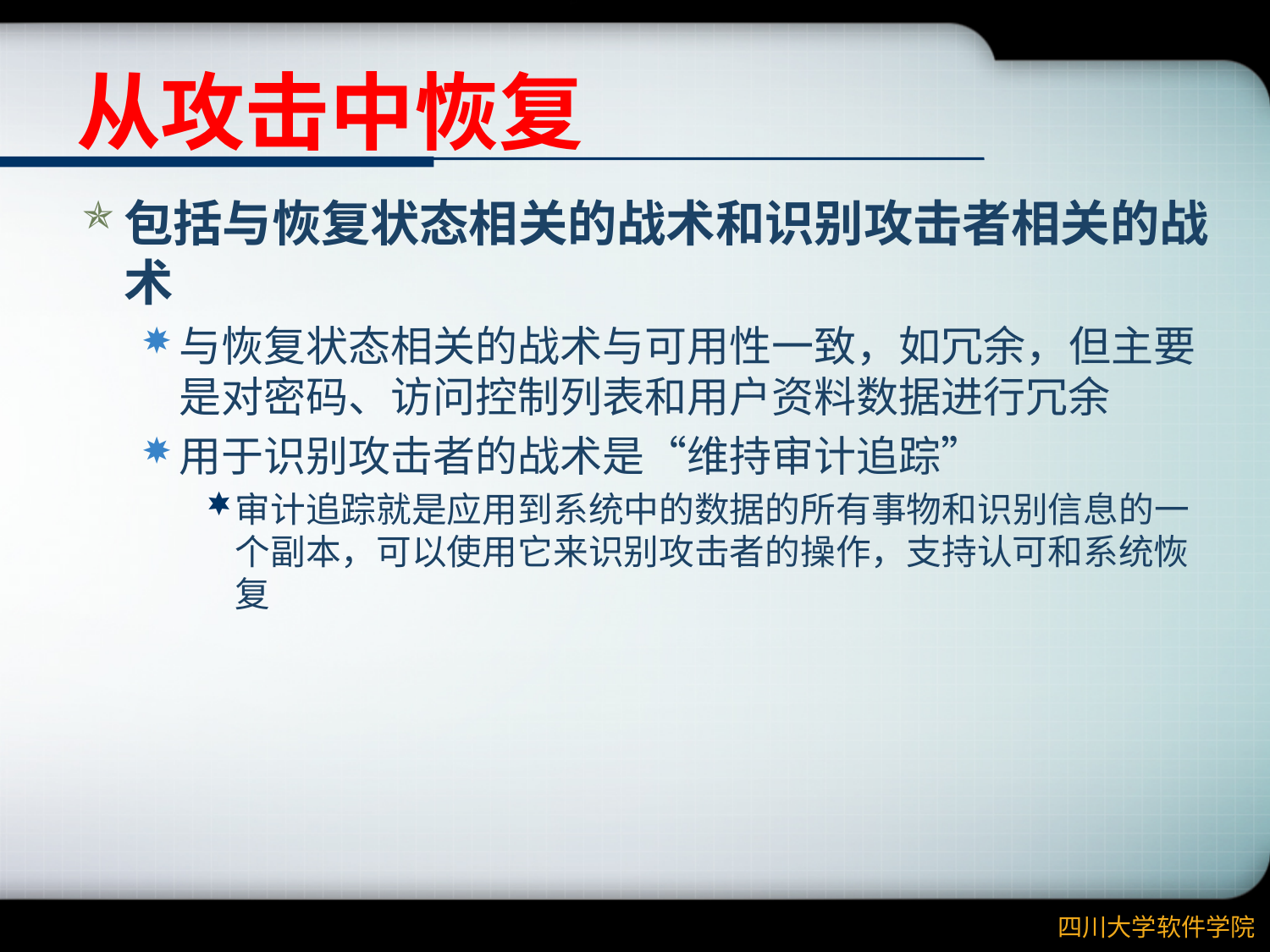

# 从攻击中恢复
包括与恢复状态相关的战术和识别攻击者相关的战术
与恢复状态相关的战术与可用性一致，如冗余，但主要是对密码、访问控制列表和用户资料数据进行冗余
用于识别攻击者的战术是“维持审计追踪”
审计追踪就是应用到系统中的数据的所有事物和识别信息的一个副本，可以使用它来识别攻击者的操作，支持认可和系统恢复